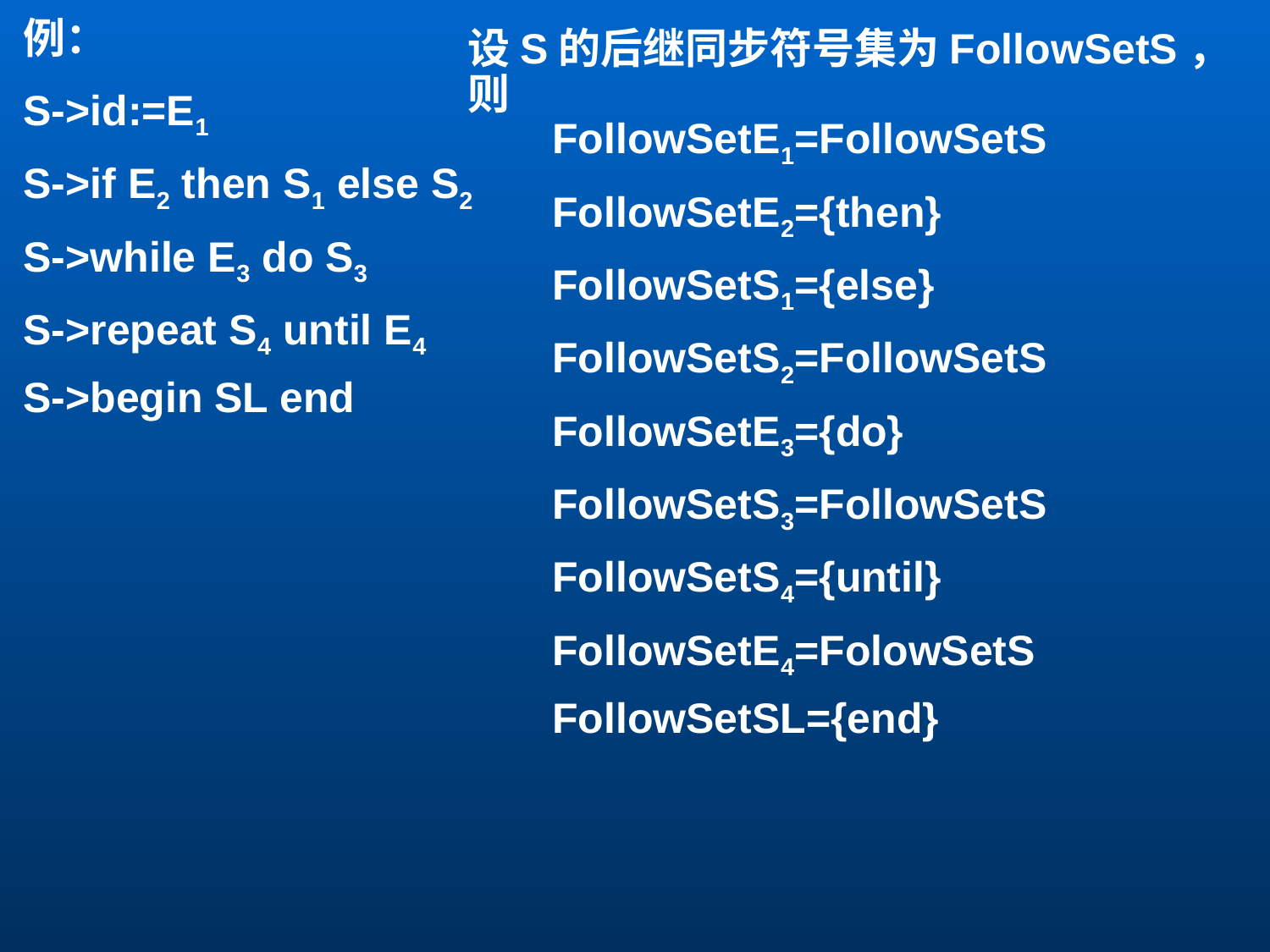

例：
S->id:=E1
S->if E2 then S1 else S2
S->while E3 do S3
S->repeat S4 until E4
S->begin SL end
设S的后继同步符号集为FollowSetS，则
FollowSetE1=FollowSetS
FollowSetE2={then}
FollowSetS1={else}
FollowSetS2=FollowSetS
FollowSetE3={do}
FollowSetS3=FollowSetS
FollowSetS4={until}
FollowSetE4=FolowSetS
FollowSetSL={end}